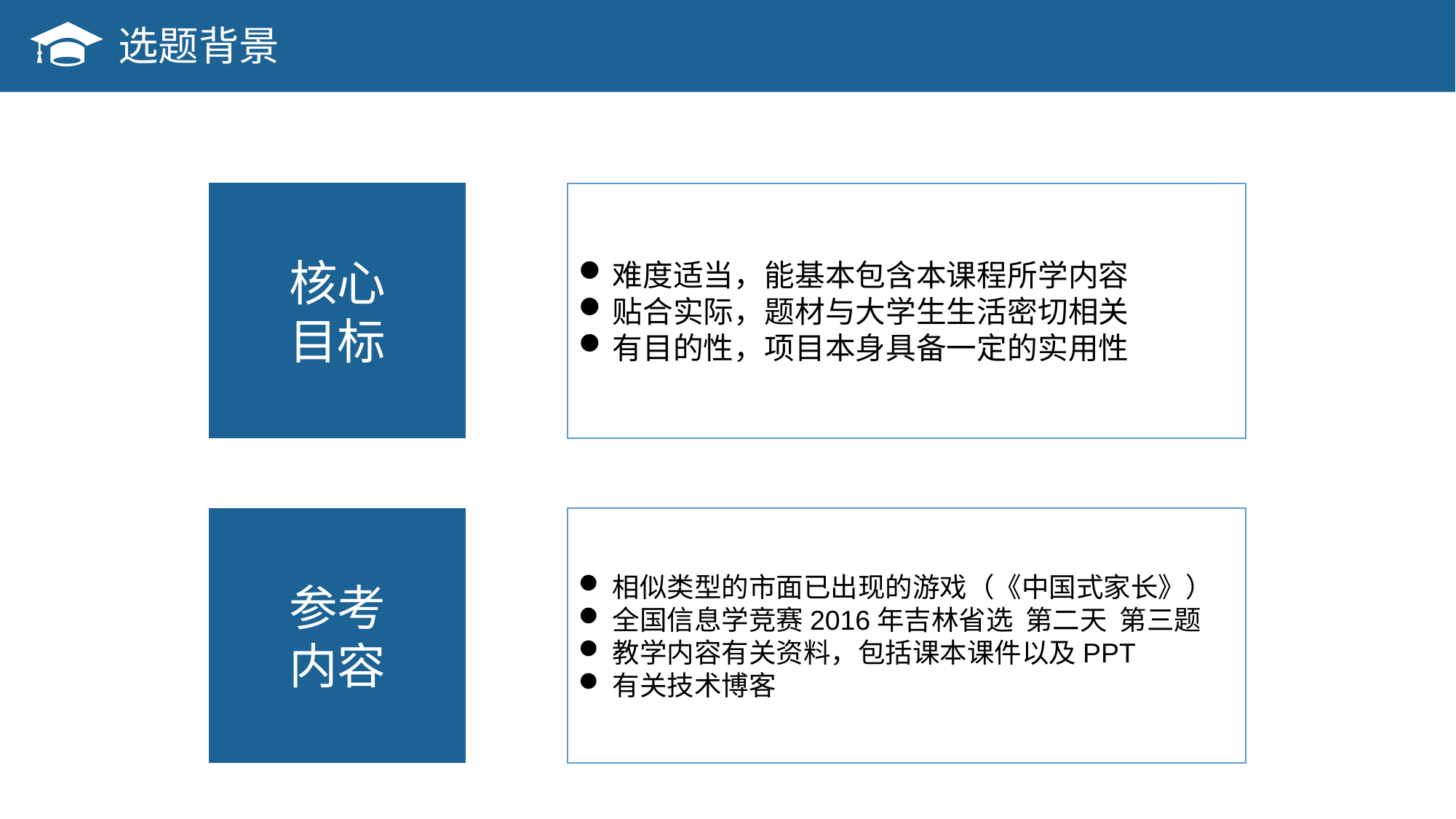

选题背景

核心
目标
难度适当，能基本包含本课程所学内容
贴合实际，题材与大学生生活密切相关
有目的性，项目本身具备一定的实用性
参考
内容
相似类型的市面已出现的游戏（《中国式家长》）
全国信息学竞赛2016年吉林省选  第二天  第三题
教学内容有关资料，包括课本课件以及PPT
有关技术博客